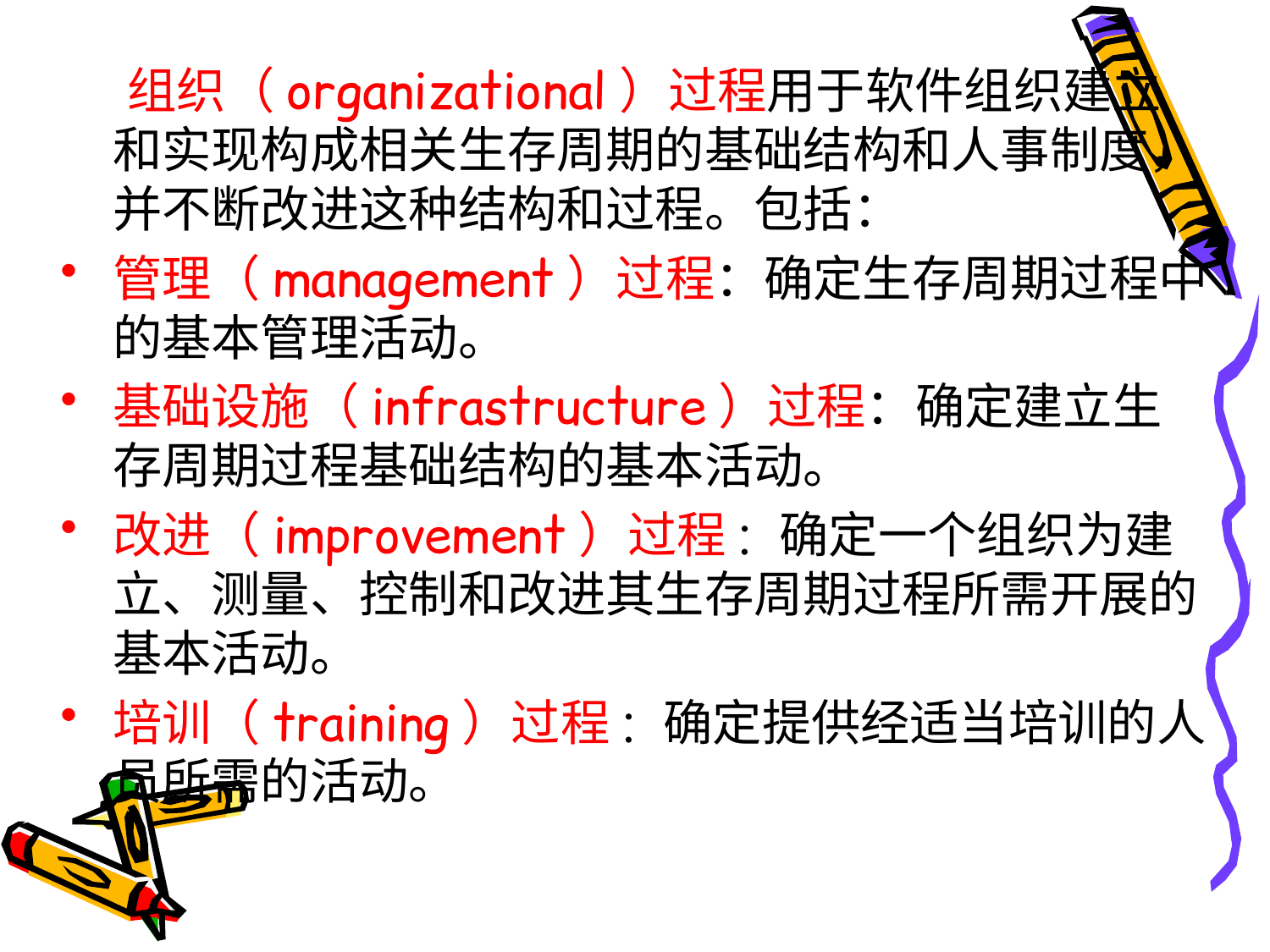

组织（organizational）过程用于软件组织建立和实现构成相关生存周期的基础结构和人事制度，并不断改进这种结构和过程。包括：
管理（management）过程：确定生存周期过程中的基本管理活动。
基础设施（infrastructure）过程：确定建立生存周期过程基础结构的基本活动。
改进（improvement）过程: 确定一个组织为建立、测量、控制和改进其生存周期过程所需开展的基本活动。
培训（training）过程: 确定提供经适当培训的人员所需的活动。